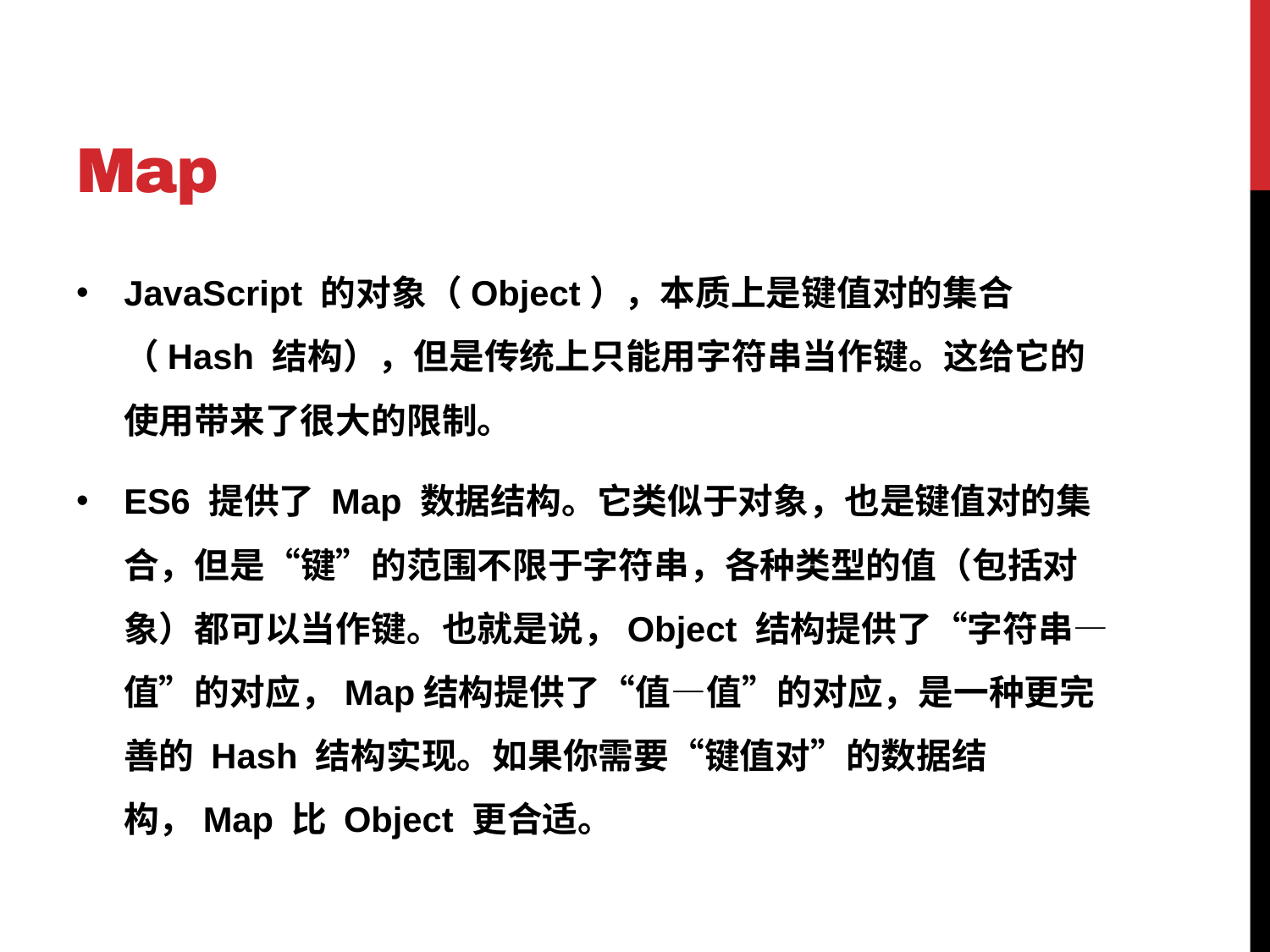

# Map
JavaScript 的对象（Object），本质上是键值对的集合（Hash 结构），但是传统上只能用字符串当作键。这给它的使用带来了很大的限制。
ES6 提供了 Map 数据结构。它类似于对象，也是键值对的集合，但是“键”的范围不限于字符串，各种类型的值（包括对象）都可以当作键。也就是说，Object 结构提供了“字符串—值”的对应，Map结构提供了“值—值”的对应，是一种更完善的 Hash 结构实现。如果你需要“键值对”的数据结构，Map 比 Object 更合适。